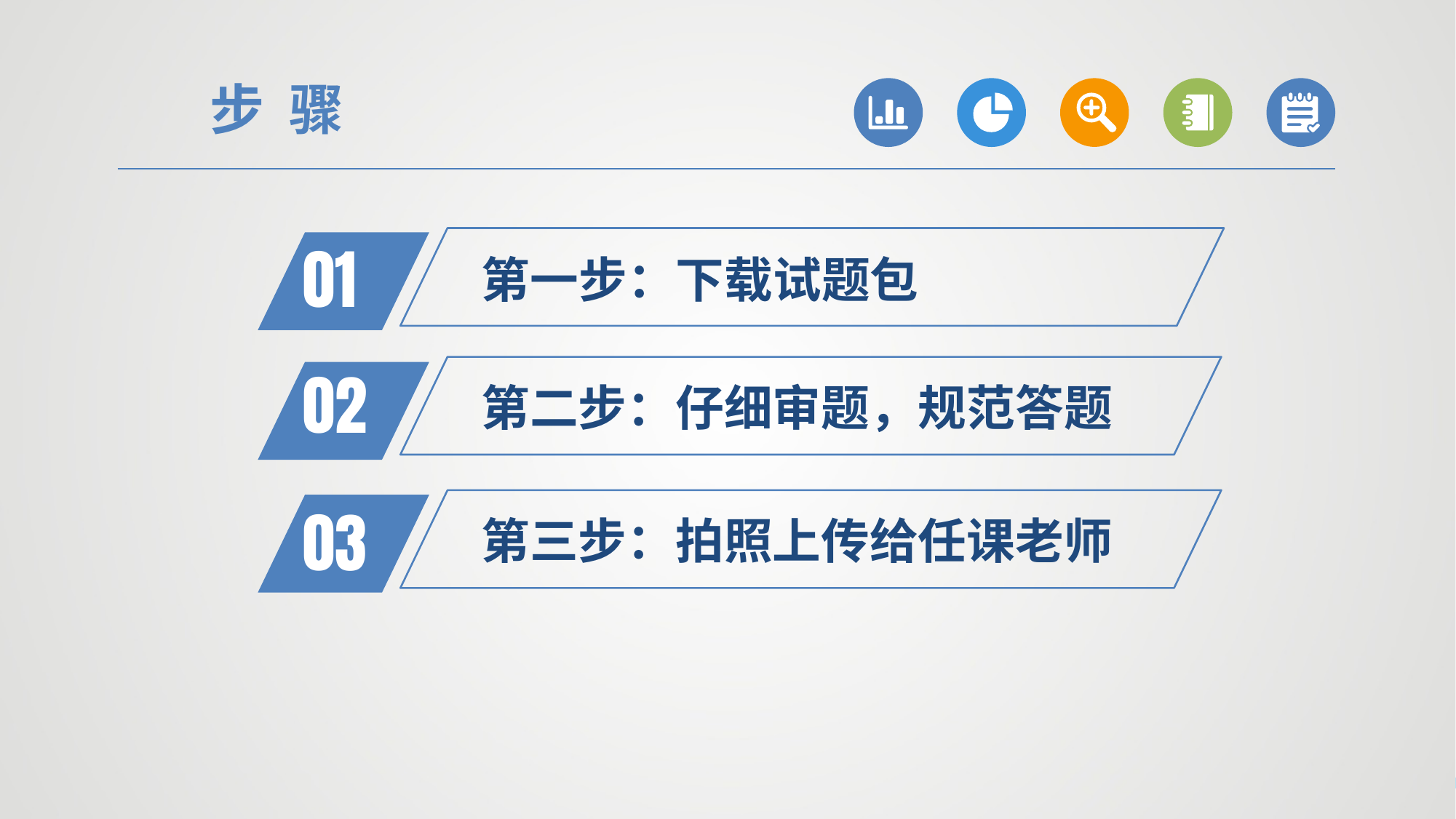

步  骤

第一步：下载试题包

01

第二步：仔细审题，规范答题

02

第三步：拍照上传给任课老师

03